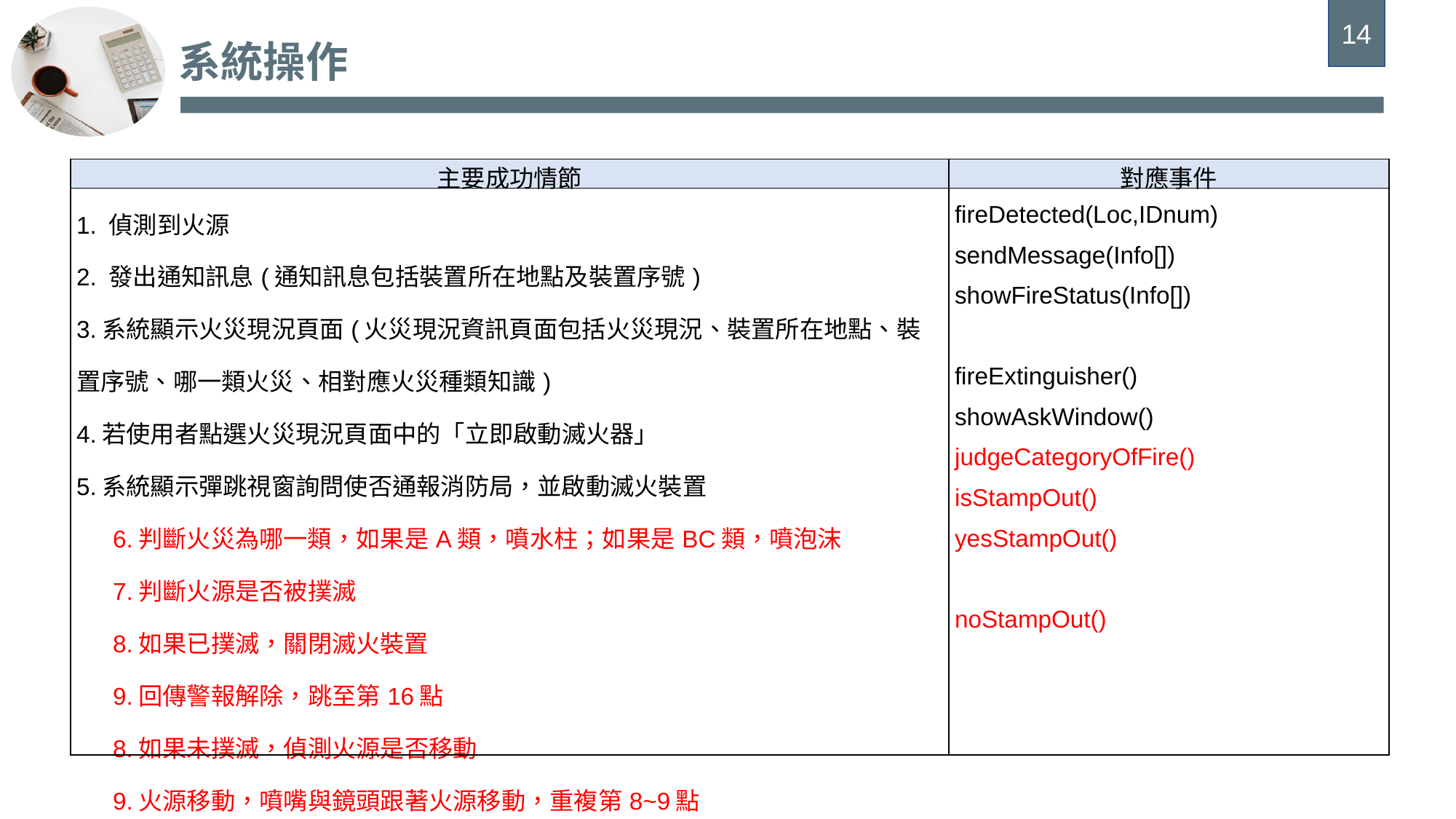

14

系統操作

| 主要成功情節 | 對應事件 |
| --- | --- |
| 1. 偵測到火源 2. 發出通知訊息(通知訊息包括裝置所在地點及裝置序號) 3.系統顯示火災現況頁面(火災現況資訊頁面包括火災現況、裝置所在地點、裝置序號、哪一類火災、相對應火災種類知識) 4.若使用者點選火災現況頁面中的「立即啟動滅火器」 5.系統顯示彈跳視窗詢問使否通報消防局，並啟動滅火裝置 6.判斷火災為哪一類，如果是A類，噴水柱；如果是BC類，噴泡沫 7.判斷火源是否被撲滅 8.如果已撲滅，關閉滅火裝置 9.回傳警報解除，跳至第16點 8.如果未撲滅，偵測火源是否移動 9.火源移動，噴嘴與鏡頭跟著火源移動，重複第8~9點 9.未移動，再次回到第6點進行判斷 | fireDetected(Loc,IDnum) sendMessage(Info[]) showFireStatus(Info[])   fireExtinguisher() showAskWindow() judgeCategoryOfFire() isStampOut() yesStampOut()   noStampOut() |